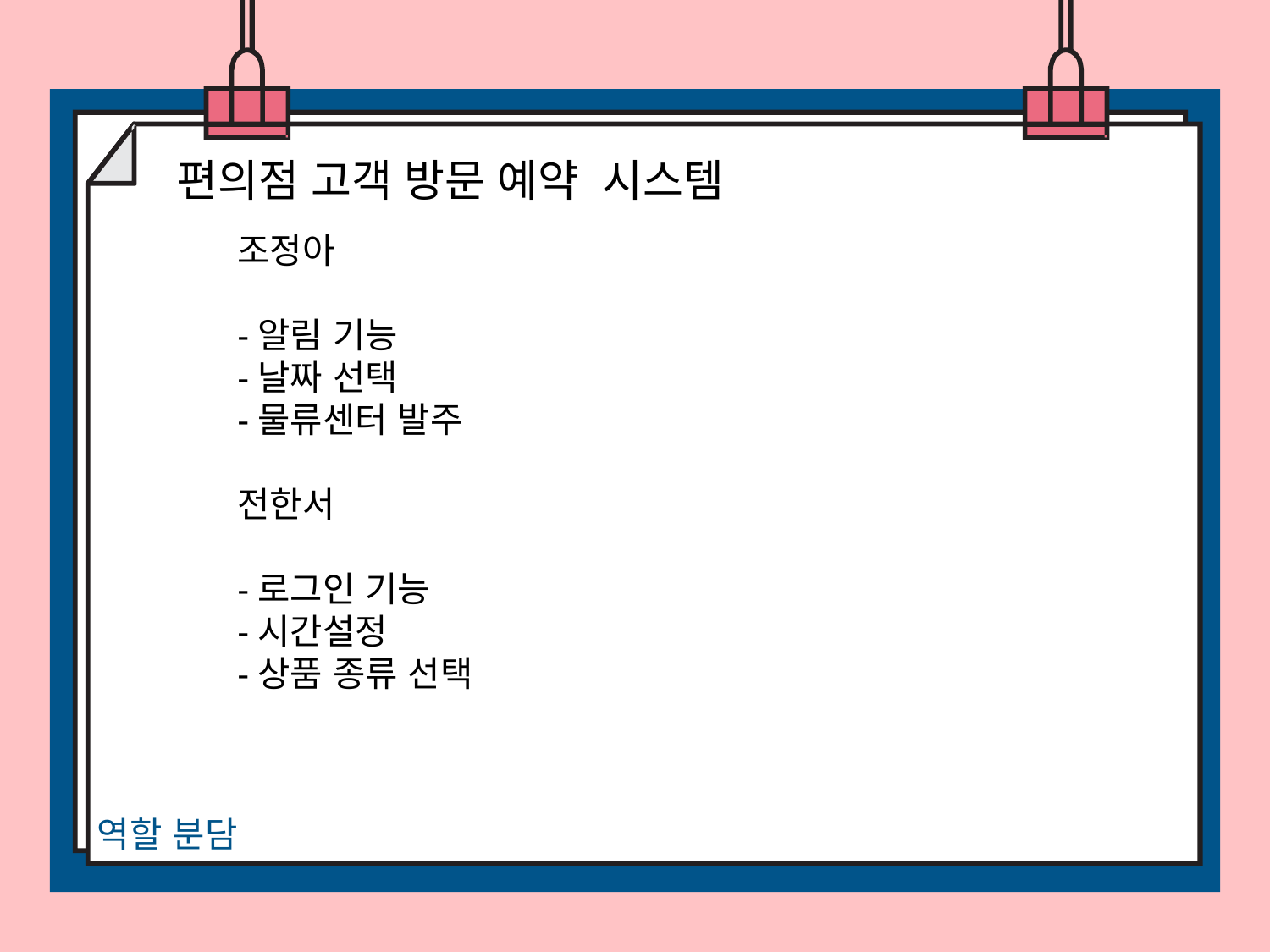

편의점 고객 방문 예약  시스템
조정아

-알림 기능
-날짜 선택
-물류센터 발주

전한서

-로그인 기능
-시간설정
-상품 종류 선택

역할 분담